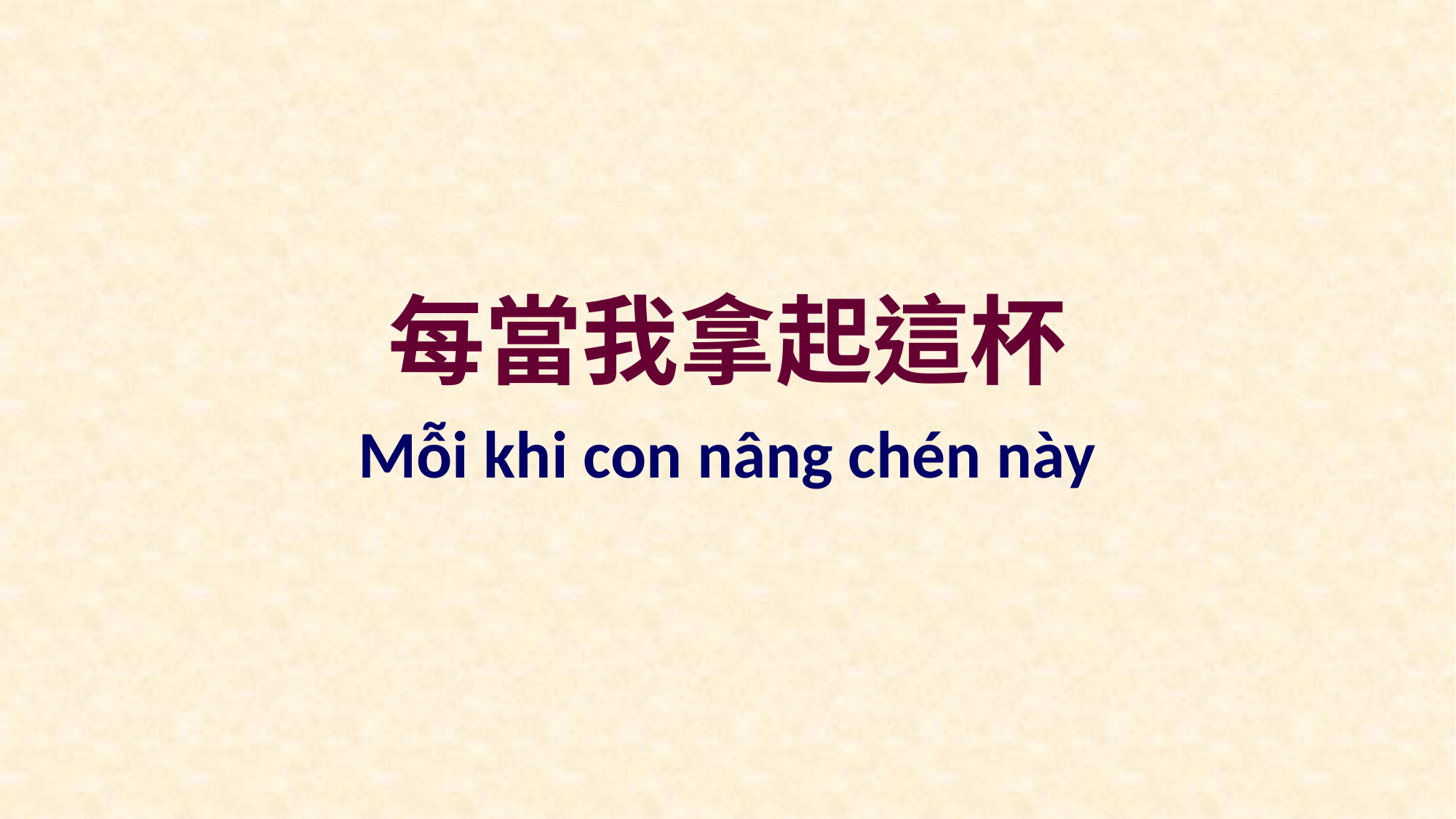

每當我拿起這杯
Mỗi khi con nâng chén này